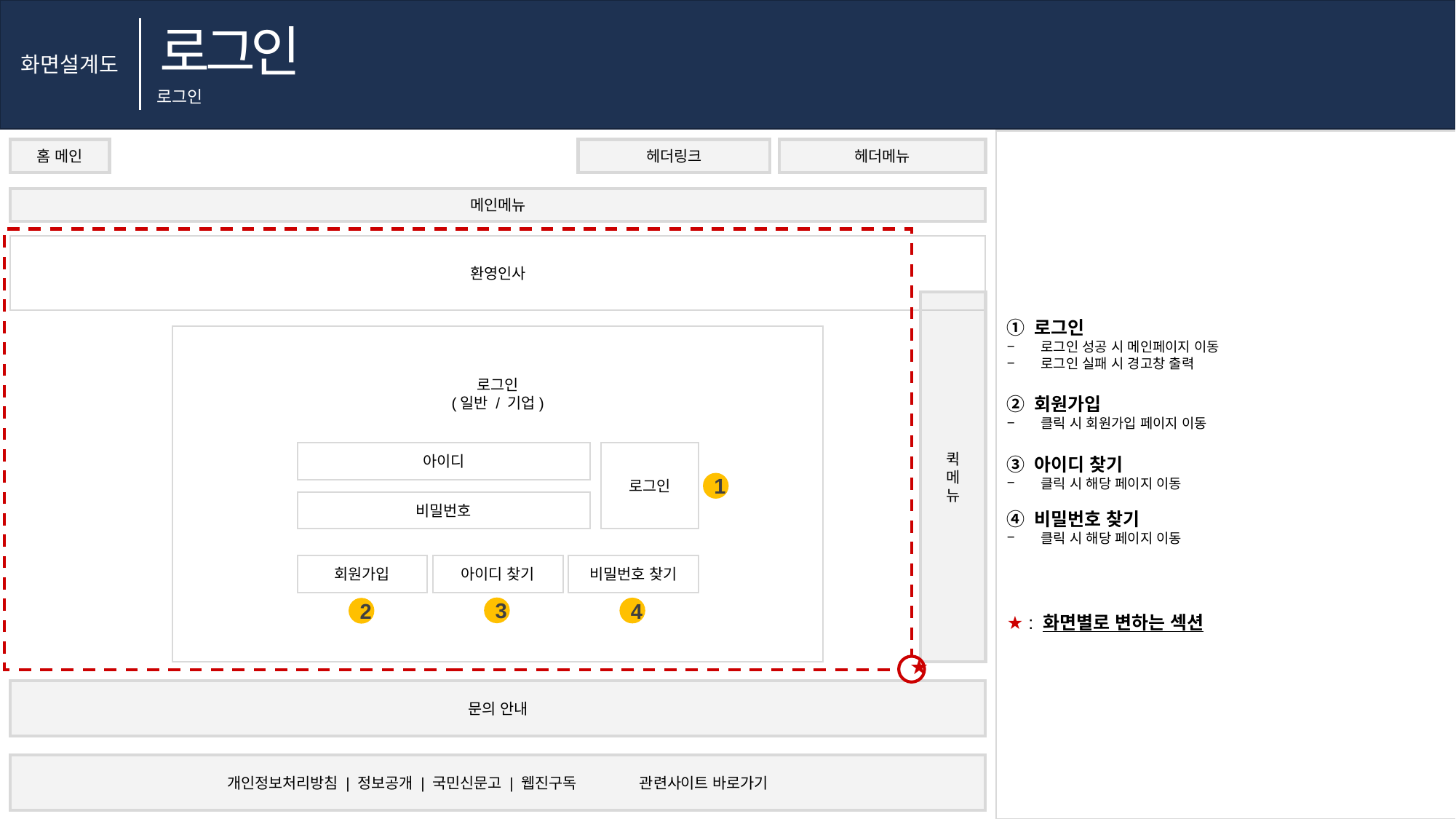

로그인
화면설계도
로그인
① 로그인
로그인 성공 시 메인페이지 이동
로그인 실패 시 경고창 출력

② 회원가입
클릭 시 회원가입 페이지 이동

③ 아이디 찾기
클릭 시 해당 페이지 이동

④ 비밀번호 찾기
클릭 시 해당 페이지 이동

★ : 화면별로 변하는 섹션
헤더링크
홈 메인
헤더메뉴
메인메뉴
환영인사
퀵
메
뉴
로그인
(일반 / 기업)

로그인
아이디
비밀번호
회원가입
아이디 찾기
비밀번호 찾기
문의 안내
개인정보처리방침 | 정보공개 | 국민신문고 | 웹진구독               관련사이트 바로가기

1
3
4
2
★